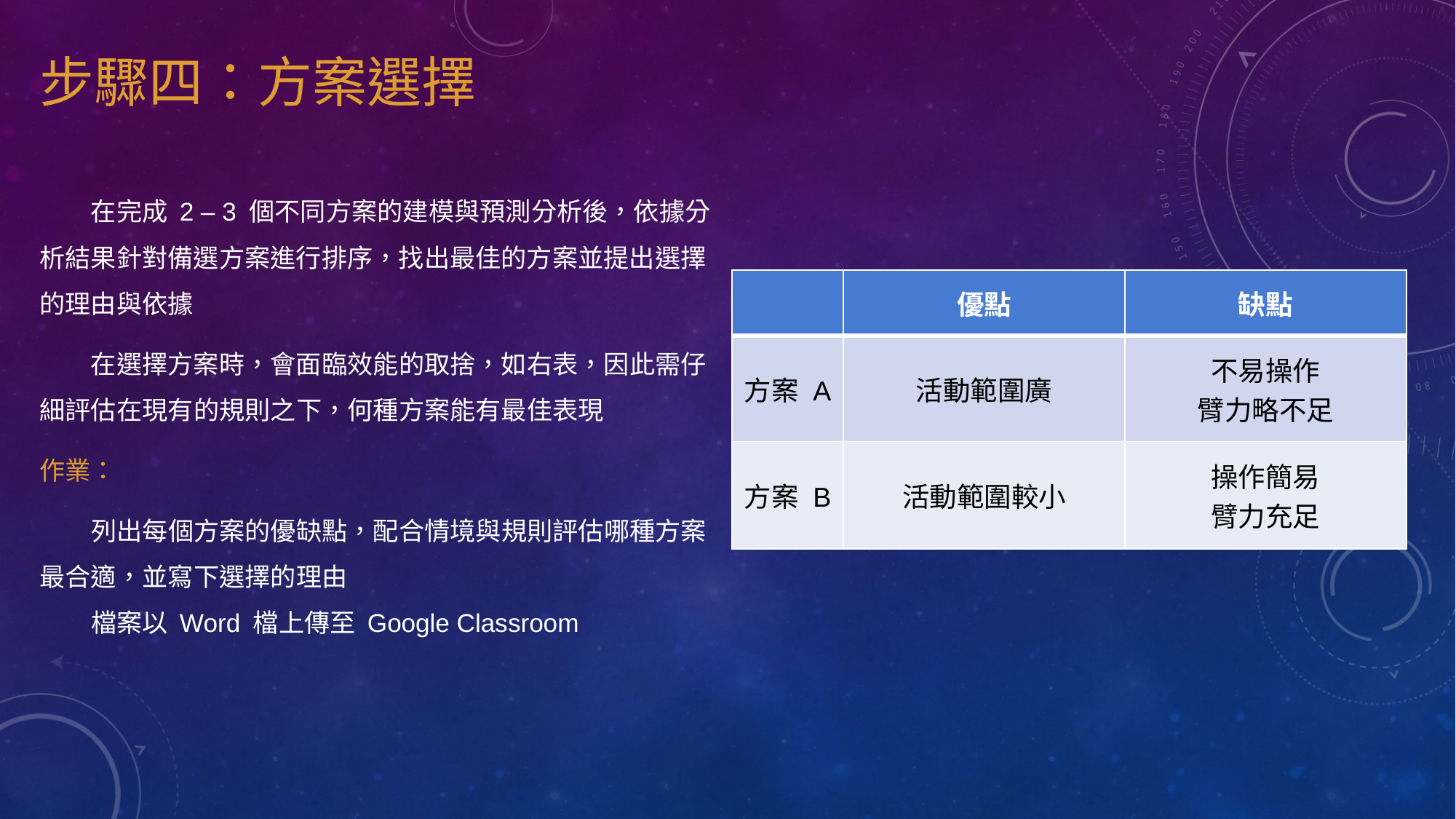

# 步驟四：方案選擇
　　在完成 2 – 3 個不同方案的建模與預測分析後，依據分析結果針對備選方案進行排序，找出最佳的方案並提出選擇的理由與依據
　　在選擇方案時，會面臨效能的取捨，如右表，因此需仔細評估在現有的規則之下，何種方案能有最佳表現
作業：
　　列出每個方案的優缺點，配合情境與規則評估哪種方案最合適，並寫下選擇的理由
　　檔案以 Word 檔上傳至 Google Classroom
|  | 優點 | 缺點 |
| --- | --- | --- |
| 方案 A | 活動範圍廣 | 不易操作 臂力略不足 |
| 方案 B | 活動範圍較小 | 操作簡易 臂力充足 |